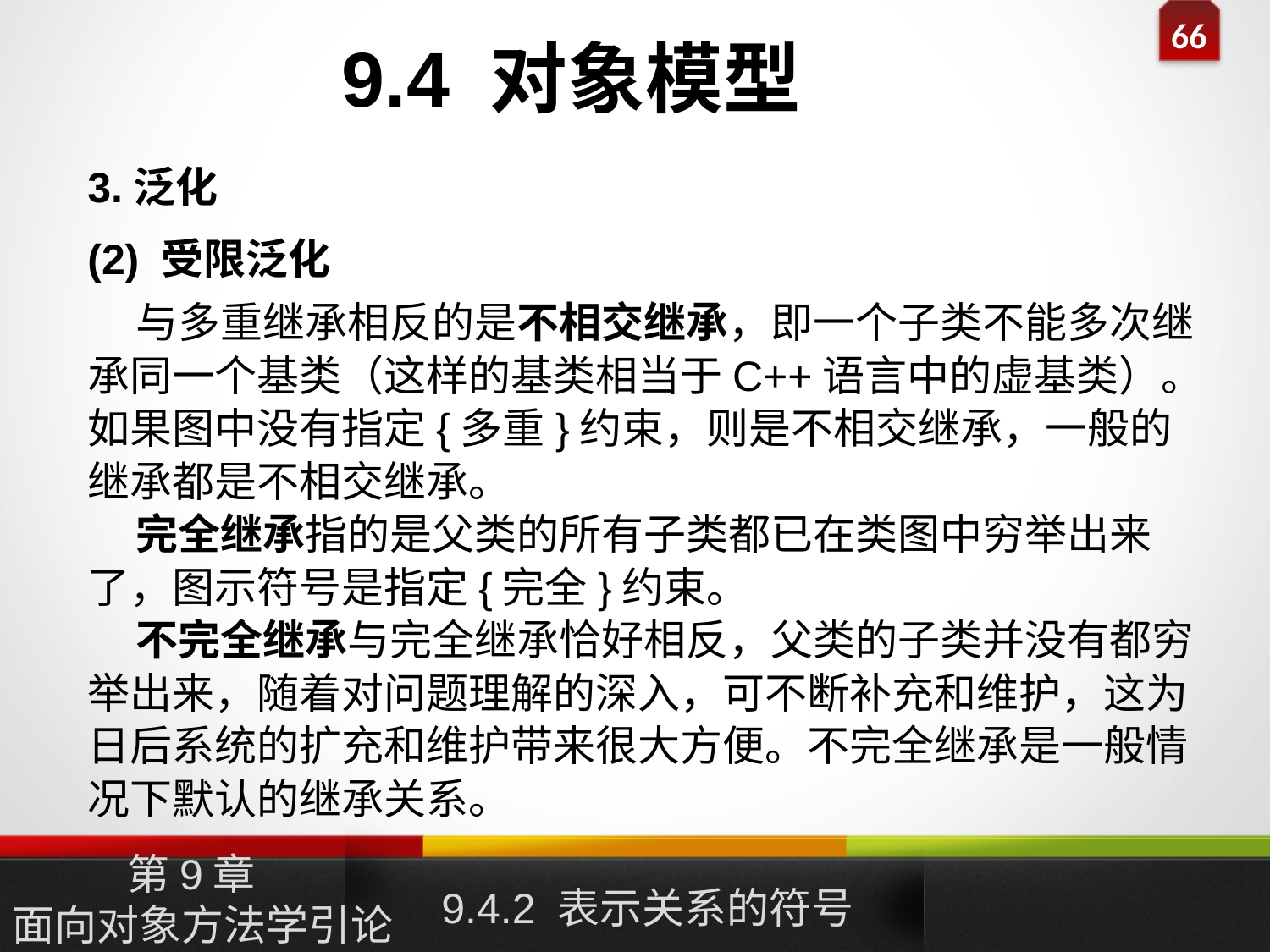

9.4 对象模型
3.泛化
(2) 受限泛化
    与多重继承相反的是不相交继承，即一个子类不能多次继承同一个基类（这样的基类相当于C++语言中的虚基类）。如果图中没有指定{多重}约束，则是不相交继承，一般的继承都是不相交继承。
    完全继承指的是父类的所有子类都已在类图中穷举出来了，图示符号是指定{完全}约束。
    不完全继承与完全继承恰好相反，父类的子类并没有都穷举出来，随着对问题理解的深入，可不断补充和维护，这为日后系统的扩充和维护带来很大方便。不完全继承是一般情况下默认的继承关系。
9.4.2 表示关系的符号